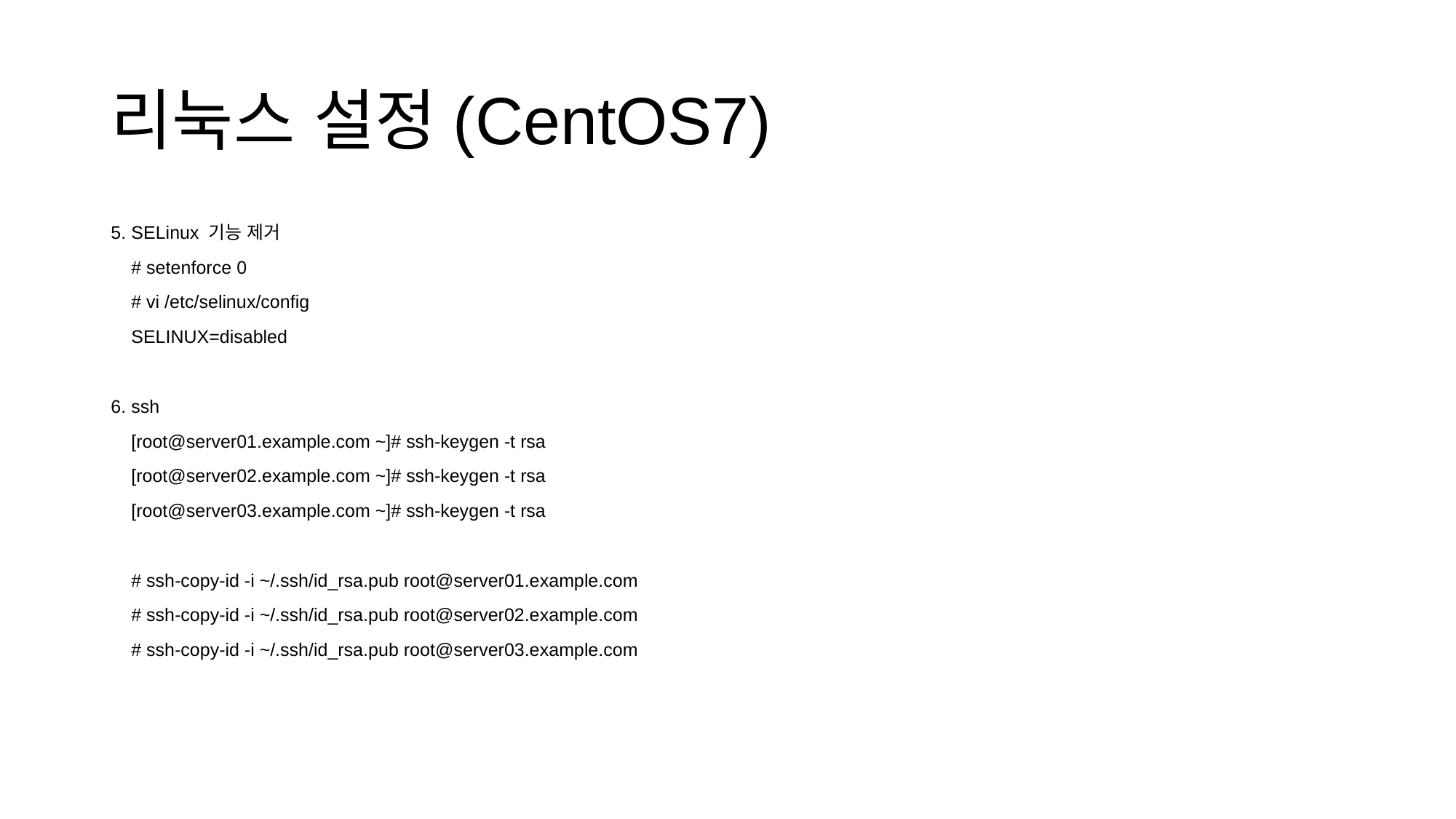

# 리눅스 설정(CentOS7)
5. SELinux 기능 제거
    # setenforce 0
    # vi /etc/selinux/config
    SELINUX=disabled

6. ssh
    [root@server01.example.com ~]# ssh-keygen -t rsa
    [root@server02.example.com ~]# ssh-keygen -t rsa
    [root@server03.example.com ~]# ssh-keygen -t rsa

    # ssh-copy-id -i ~/.ssh/id_rsa.pub root@server01.example.com
    # ssh-copy-id -i ~/.ssh/id_rsa.pub root@server02.example.com
    # ssh-copy-id -i ~/.ssh/id_rsa.pub root@server03.example.com